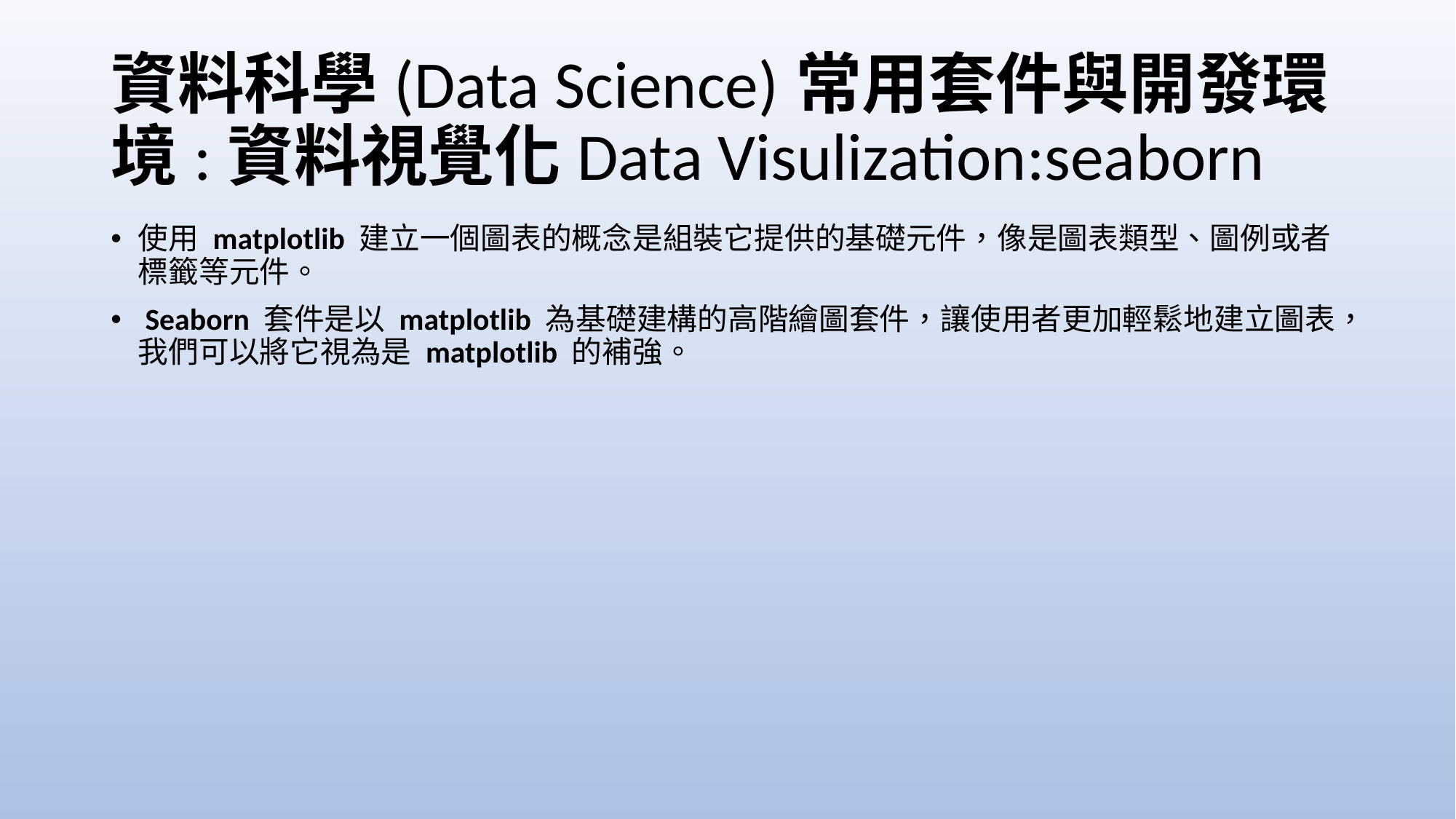

# 資料科學(Data Science)常用套件與開發環境:資料視覺化Data Visulization:seaborn
使用 matplotlib 建立一個圖表的概念是組裝它提供的基礎元件，像是圖表類型、圖例或者標籤等元件。
 Seaborn 套件是以 matplotlib 為基礎建構的高階繪圖套件，讓使用者更加輕鬆地建立圖表，我們可以將它視為是 matplotlib 的補強。